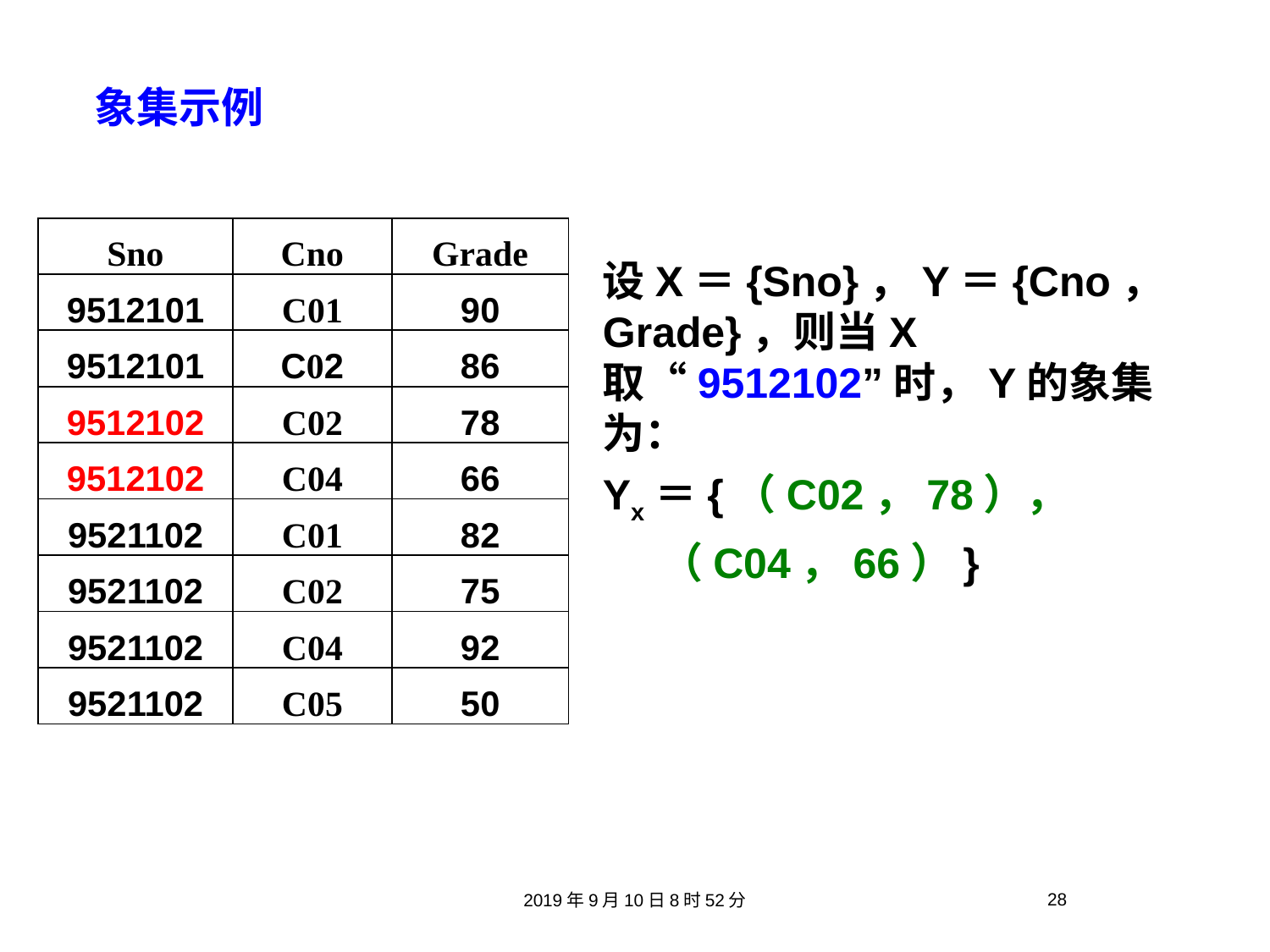

# 象集示例
| Sno | Cno | Grade |
| --- | --- | --- |
| 9512101 | C01 | 90 |
| 9512101 | C02 | 86 |
| 9512102 | C02 | 78 |
| 9512102 | C04 | 66 |
| 9521102 | C01 | 82 |
| 9521102 | C02 | 75 |
| 9521102 | C04 | 92 |
| 9521102 | C05 | 50 |
设X＝{Sno}，Y＝{Cno，Grade}，则当X取“9512102”时，Y的象集为：
Yx＝{（C02，78），
     （C04，66）}

2019年9月10日8时52分
28